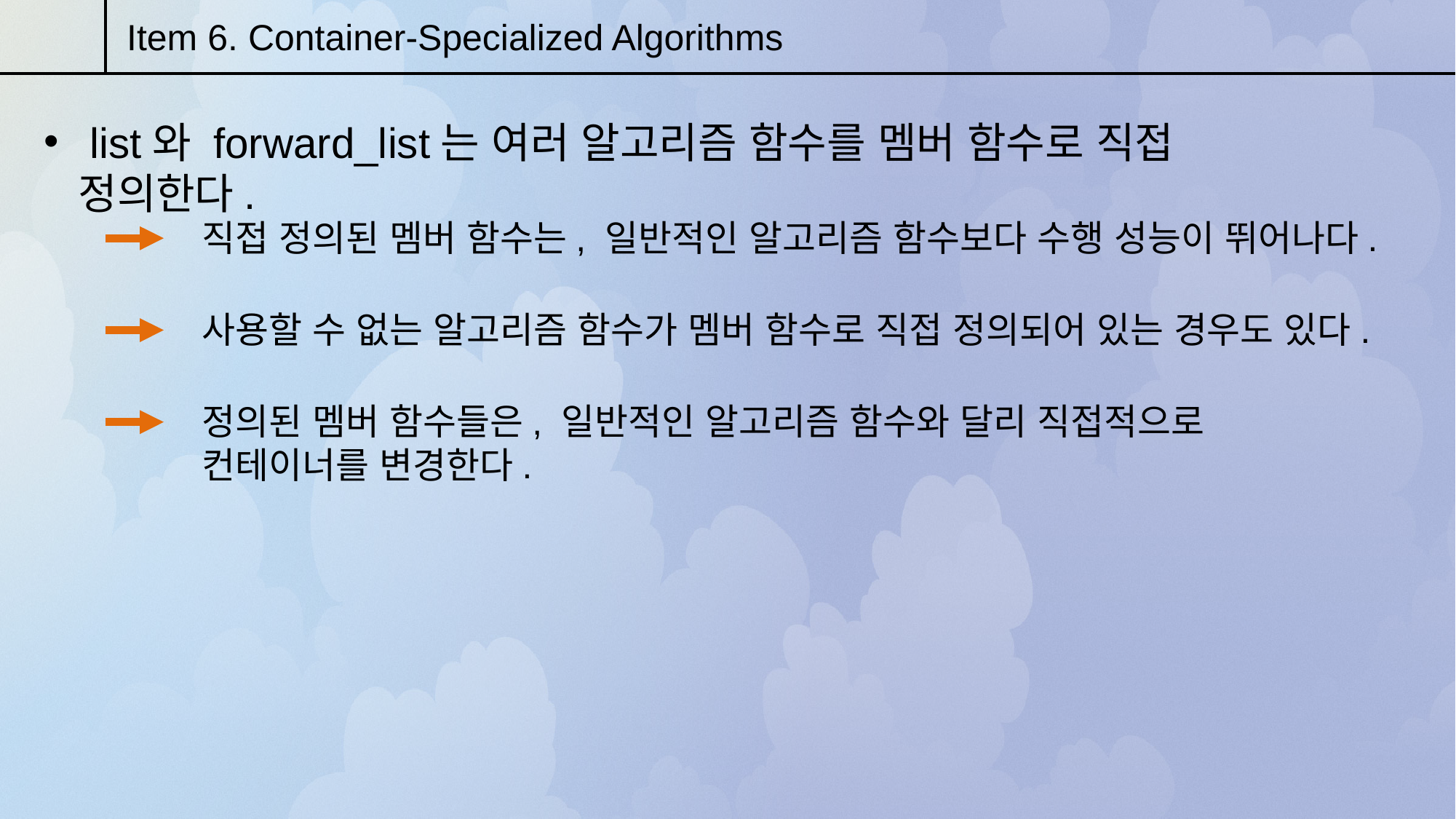

Item 6. Container-Specialized Algorithms
 list와 forward_list는 여러 알고리즘 함수를 멤버 함수로 직접 정의한다.
직접 정의된 멤버 함수는, 일반적인 알고리즘 함수보다 수행 성능이 뛰어나다.
사용할 수 없는 알고리즘 함수가 멤버 함수로 직접 정의되어 있는 경우도 있다.
정의된 멤버 함수들은, 일반적인 알고리즘 함수와 달리 직접적으로 컨테이너를 변경한다.